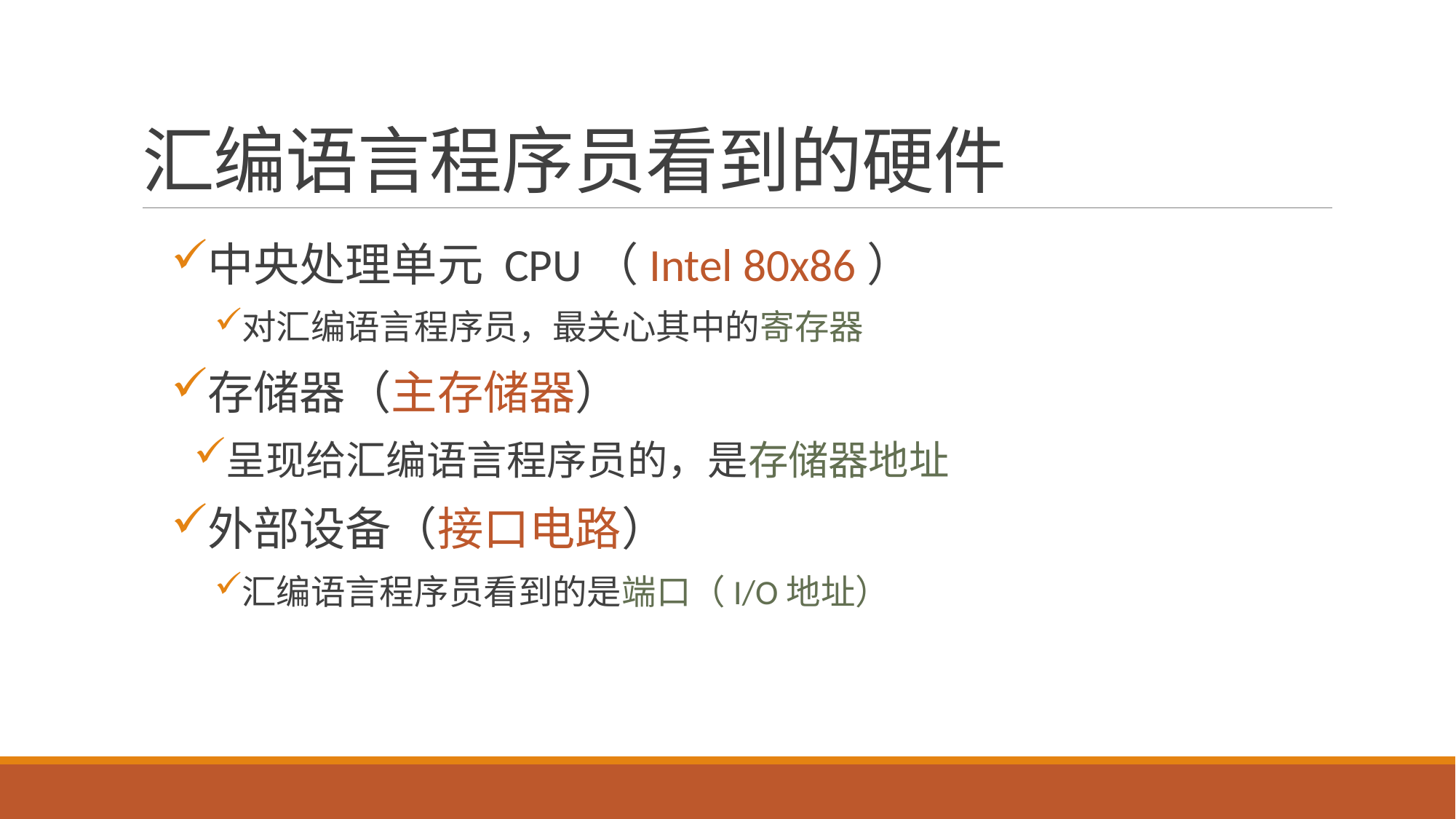

# 汇编语言程序员看到的硬件
中央处理单元 CPU（Intel 80x86）
对汇编语言程序员，最关心其中的寄存器
存储器（主存储器）
呈现给汇编语言程序员的，是存储器地址
外部设备（接口电路）
汇编语言程序员看到的是端口（I/O地址）